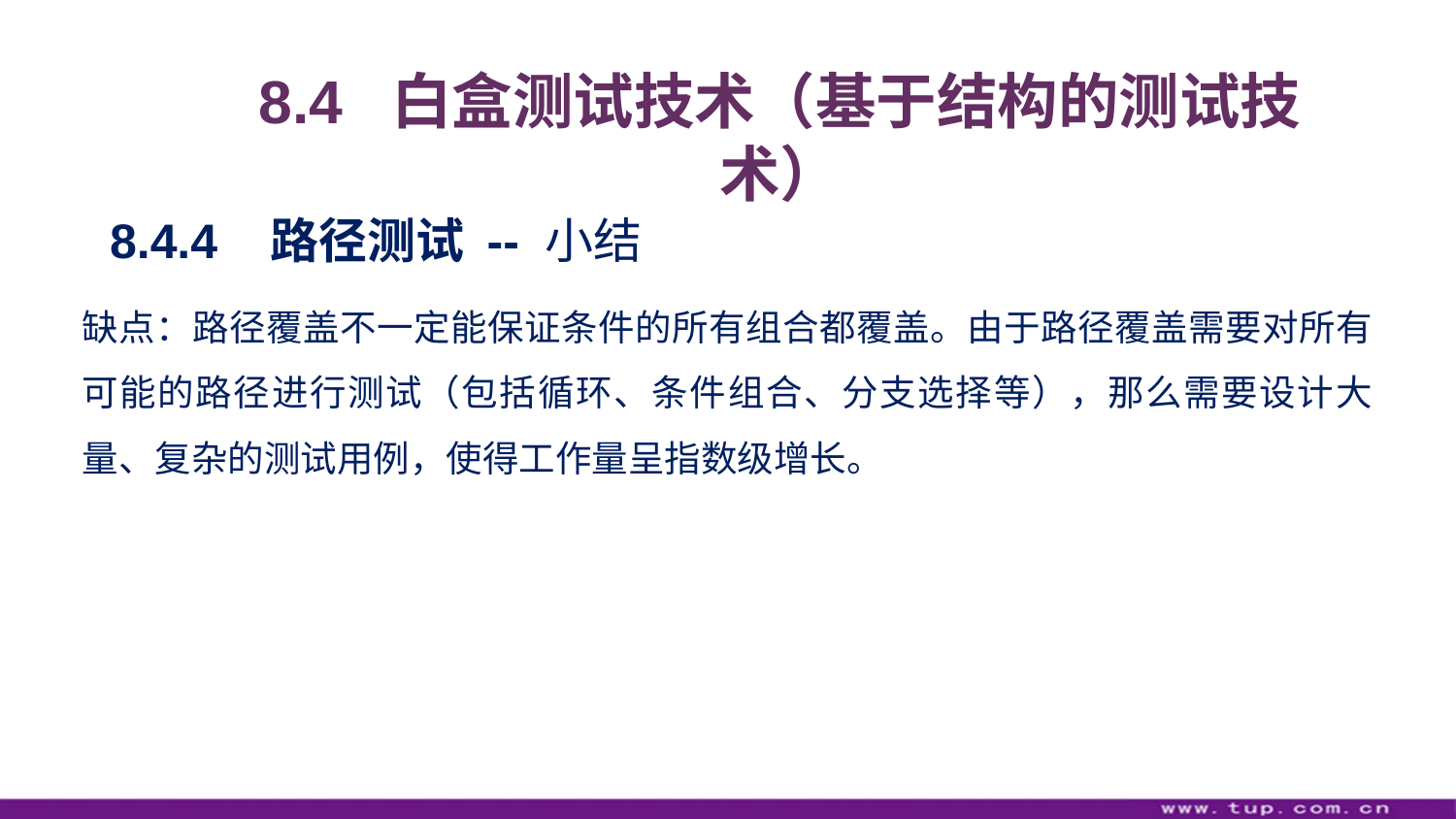

8.4  白盒测试技术（基于结构的测试技术）

8.4.4   路径测试 -- 小结

缺点：路径覆盖不一定能保证条件的所有组合都覆盖。由于路径覆盖需要对所有可能的路径进行测试（包括循环、条件组合、分支选择等），那么需要设计大量、复杂的测试用例，使得工作量呈指数级增长。